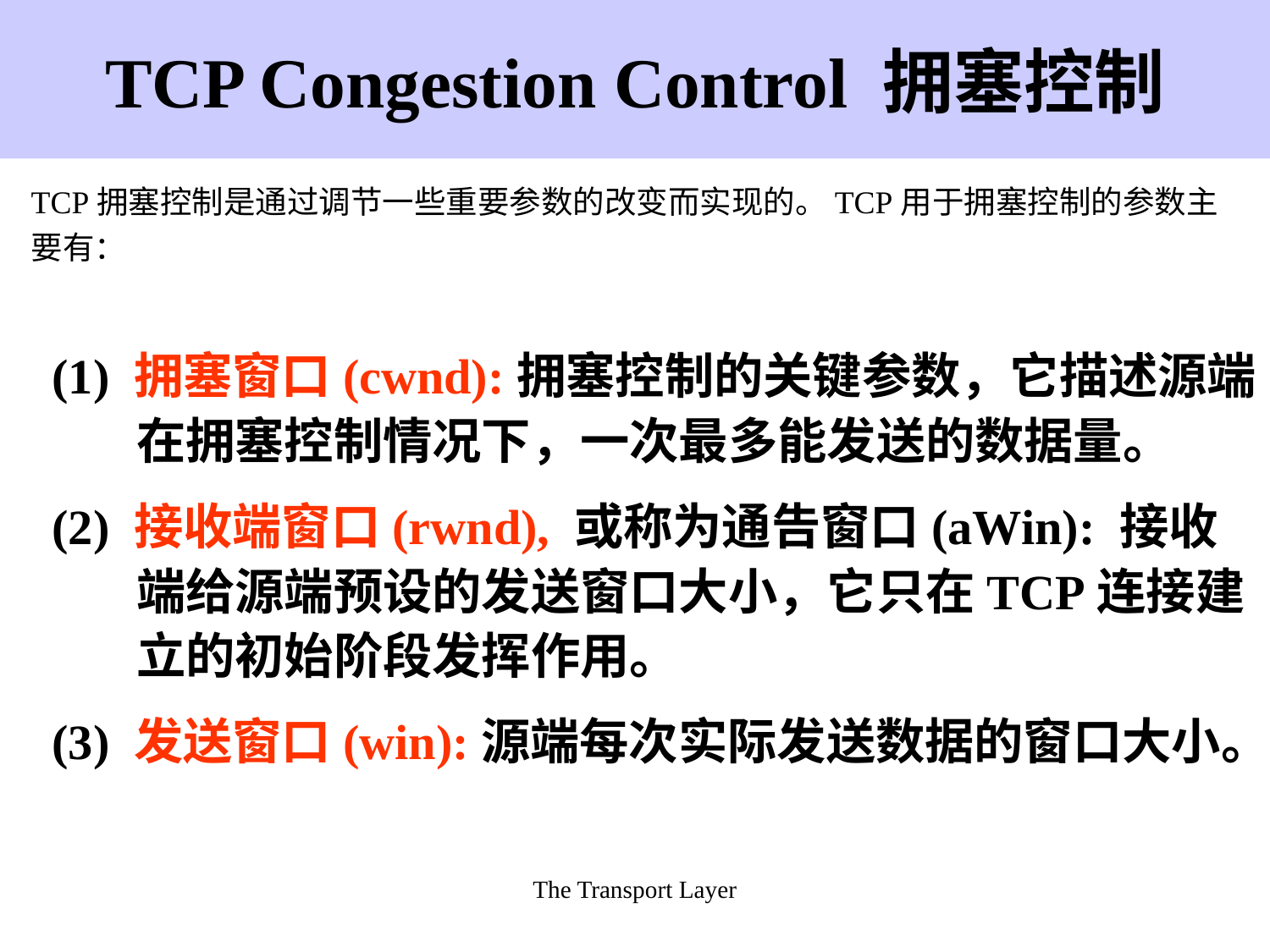

The Transport Layer
30
# TCP Congestion Control 拥塞控制
TCP拥塞控制是通过调节一些重要参数的改变而实现的。TCP用于拥塞控制的参数主要有：
(1) 拥塞窗口(cwnd):拥塞控制的关键参数，它描述源端在拥塞控制情况下，一次最多能发送的数据量。
(2) 接收端窗口(rwnd), 或称为通告窗口(aWin): 接收端给源端预设的发送窗口大小，它只在TCP连接建立的初始阶段发挥作用。
(3) 发送窗口(win):源端每次实际发送数据的窗口大小。